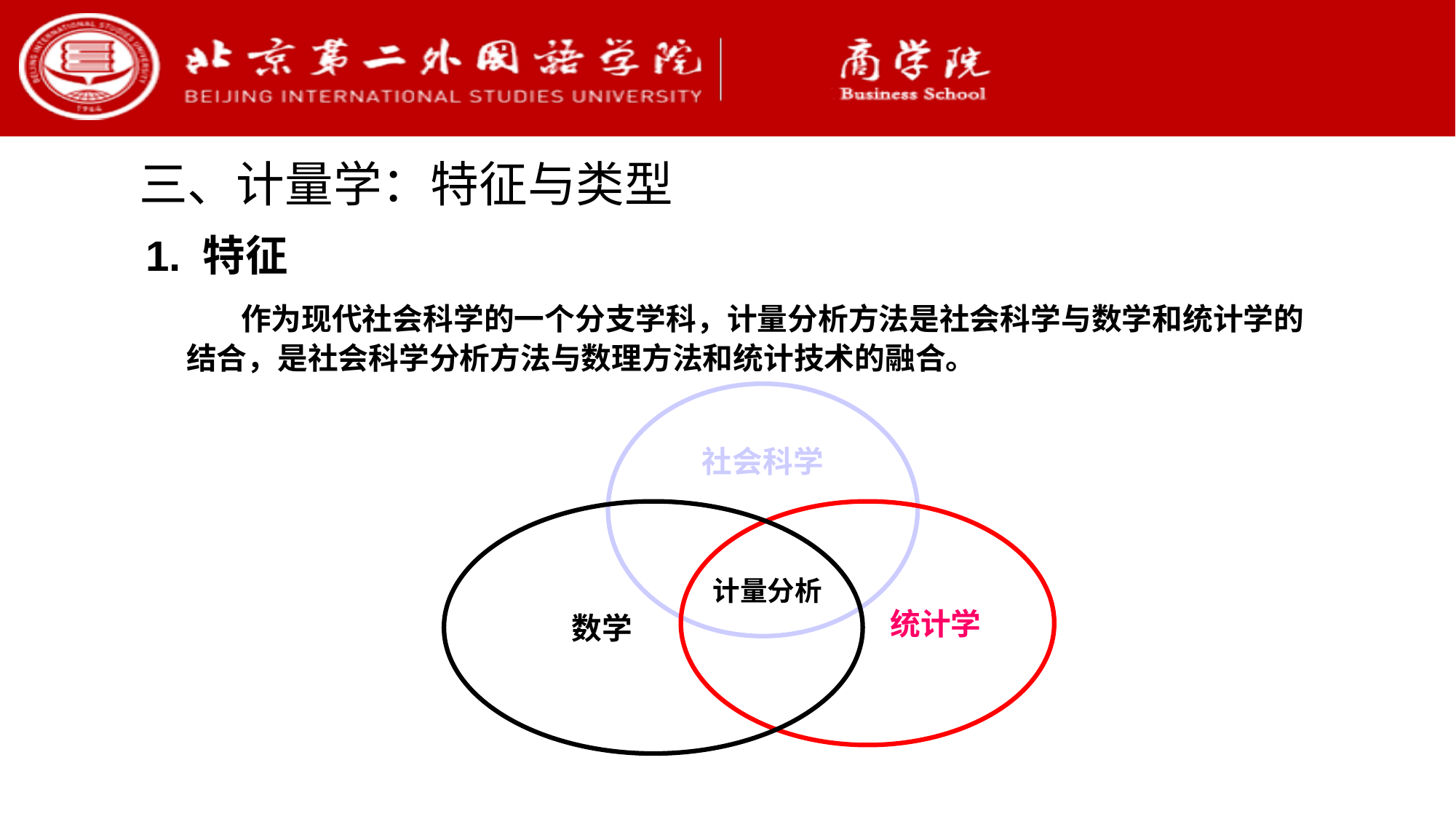

三、计量学：特征与类型
1. 特征
         作为现代社会科学的一个分支学科，计量分析方法是社会科学与数学和统计学的结合，是社会科学分析方法与数理方法和统计技术的融合。
社会科学

数学
                     统计学
计量分析